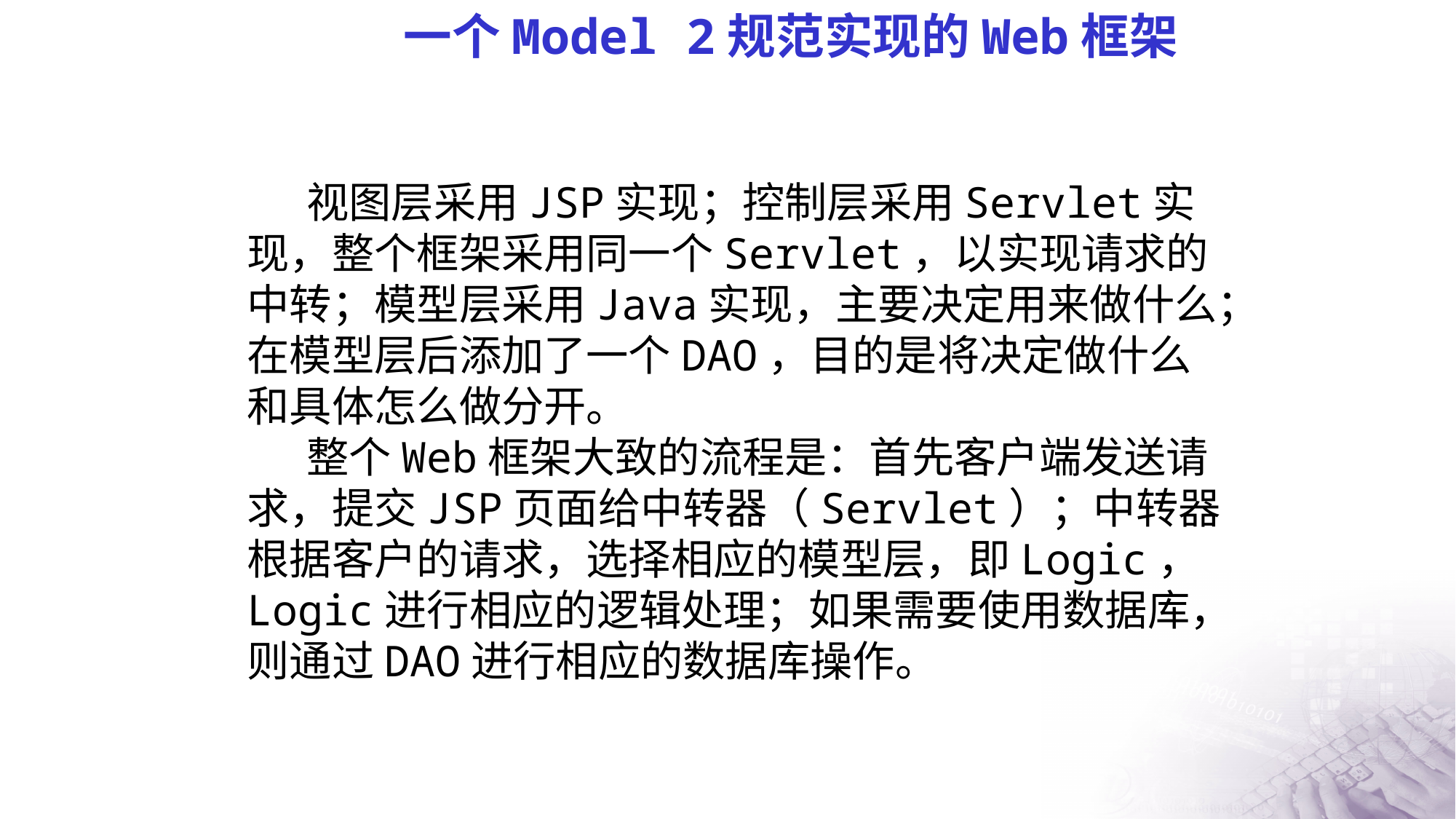

# 一个Model 2规范实现的Web框架
  视图层采用JSP实现；控制层采用Servlet实现，整个框架采用同一个Servlet，以实现请求的中转；模型层采用Java实现，主要决定用来做什么；在模型层后添加了一个DAO，目的是将决定做什么和具体怎么做分开。
  整个Web框架大致的流程是：首先客户端发送请求，提交JSP页面给中转器（Servlet）；中转器根据客户的请求，选择相应的模型层，即Logic，Logic进行相应的逻辑处理；如果需要使用数据库，则通过DAO进行相应的数据库操作。